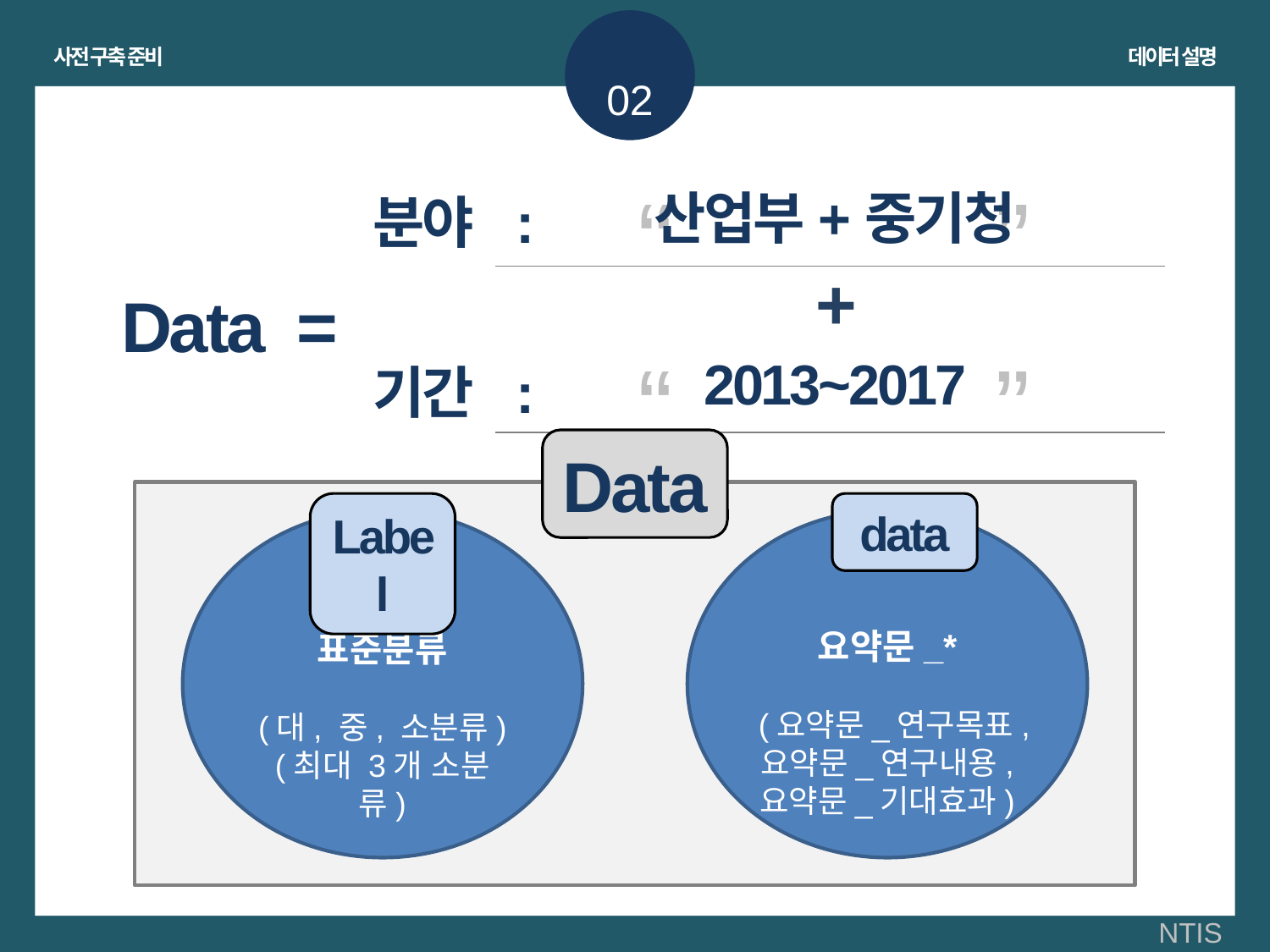

사전 구축 준비
데이터 설명
02

“           ”
산업부+중기청
분야  :
+
Data  =
“           ”
2013~2017
기간  :
Data

Label
data

과학기술
표준분류

(대, 중, 소분류)
(최대 3개 소분류)

요약문_*

(요약문_연구목표,
요약문_연구내용,
요약문_기대효과)
NTIS